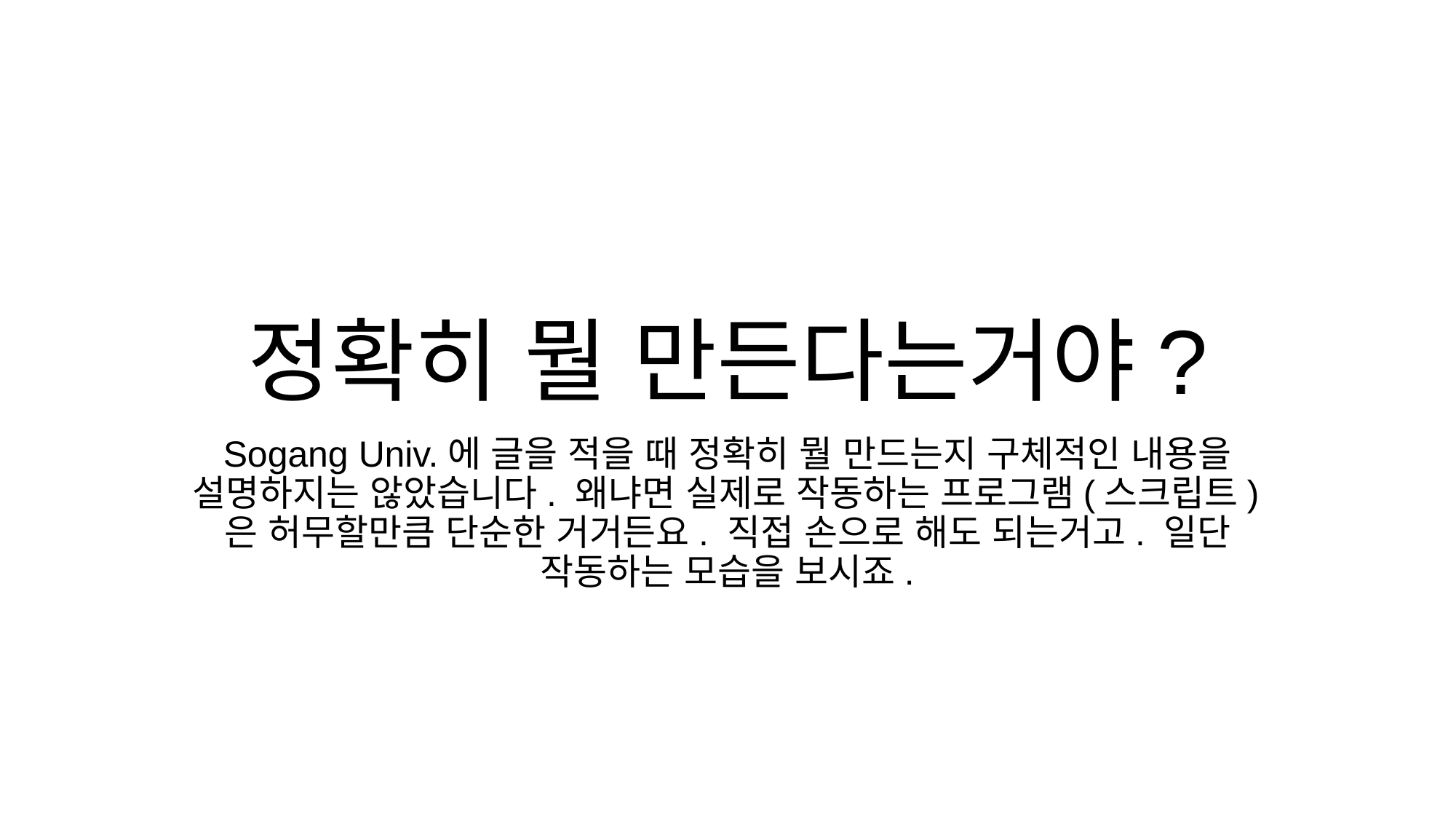

# 정확히 뭘 만든다는거야?
Sogang Univ.에 글을 적을 때 정확히 뭘 만드는지 구체적인 내용을 설명하지는 않았습니다. 왜냐면 실제로 작동하는 프로그램(스크립트)은 허무할만큼 단순한 거거든요. 직접 손으로 해도 되는거고. 일단 작동하는 모습을 보시죠.